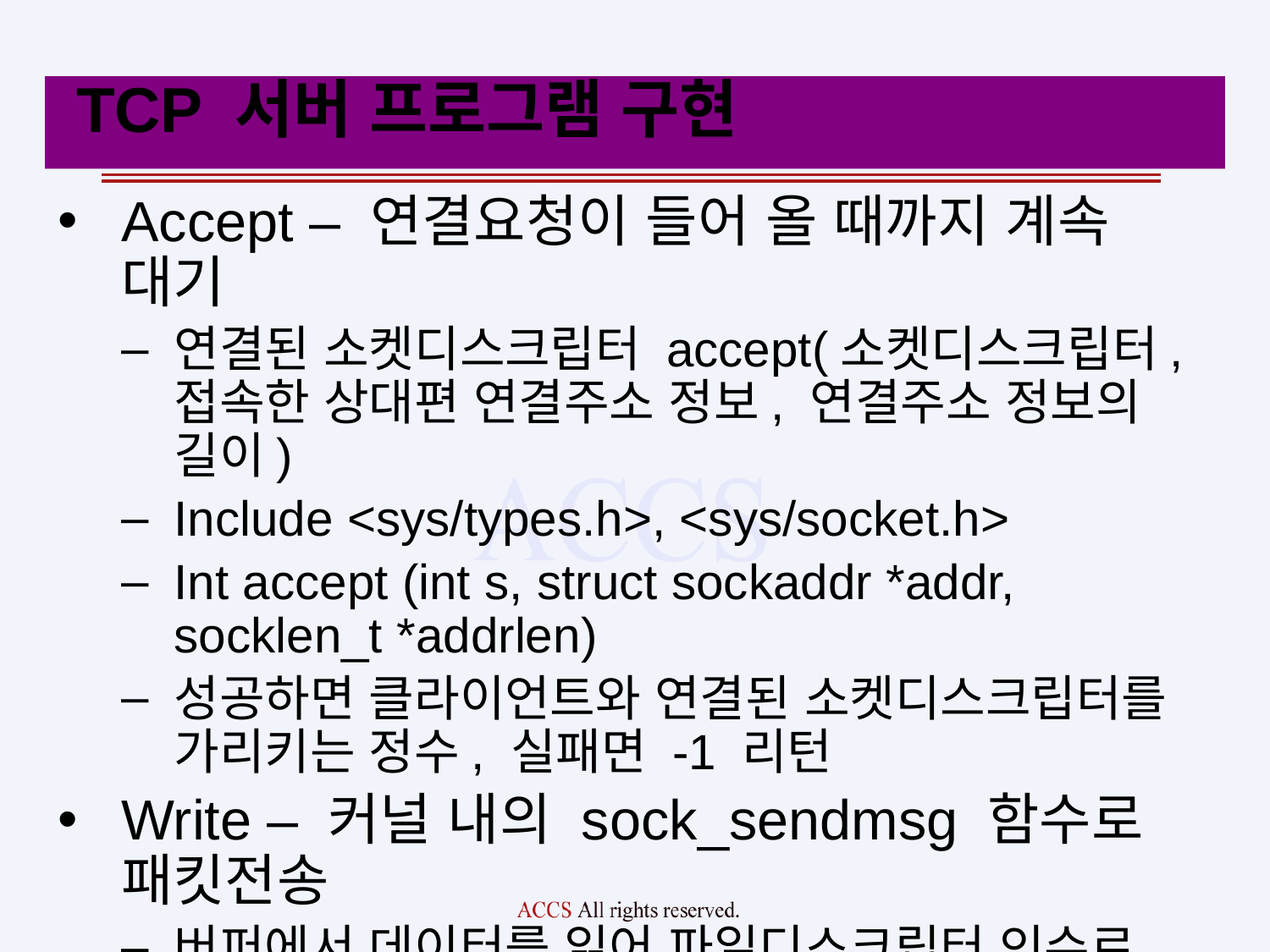

# TCP 서버 프로그램 구현

Accept – 연결요청이 들어 올 때까지 계속 대기
연결된 소켓디스크립터 accept(소켓디스크립터, 접속한 상대편 연결주소 정보, 연결주소 정보의 길이)
Include <sys/types.h>, <sys/socket.h>
Int accept (int s, struct sockaddr *addr, socklen_t *addrlen)
성공하면 클라이언트와 연결된 소켓디스크립터를 가리키는 정수, 실패면 -1 리턴
Write – 커널 내의 sock_sendmsg 함수로 패킷전송
버퍼에서 데이터를 읽어 파일디스크립터 인수로 주어진 크기만큼 쓴다. 성공하면 쓰기가 이루어진 길이, 실패 면 -1 리턴
include <unistd.h>
ssize_t write(int fd, cnst void *buf, size_t count)
Close 함수 – 화일디스크립터를 닫는다.
include <unistd.h>
int close (int fd) – 성공 0, 실패 -1 리턴